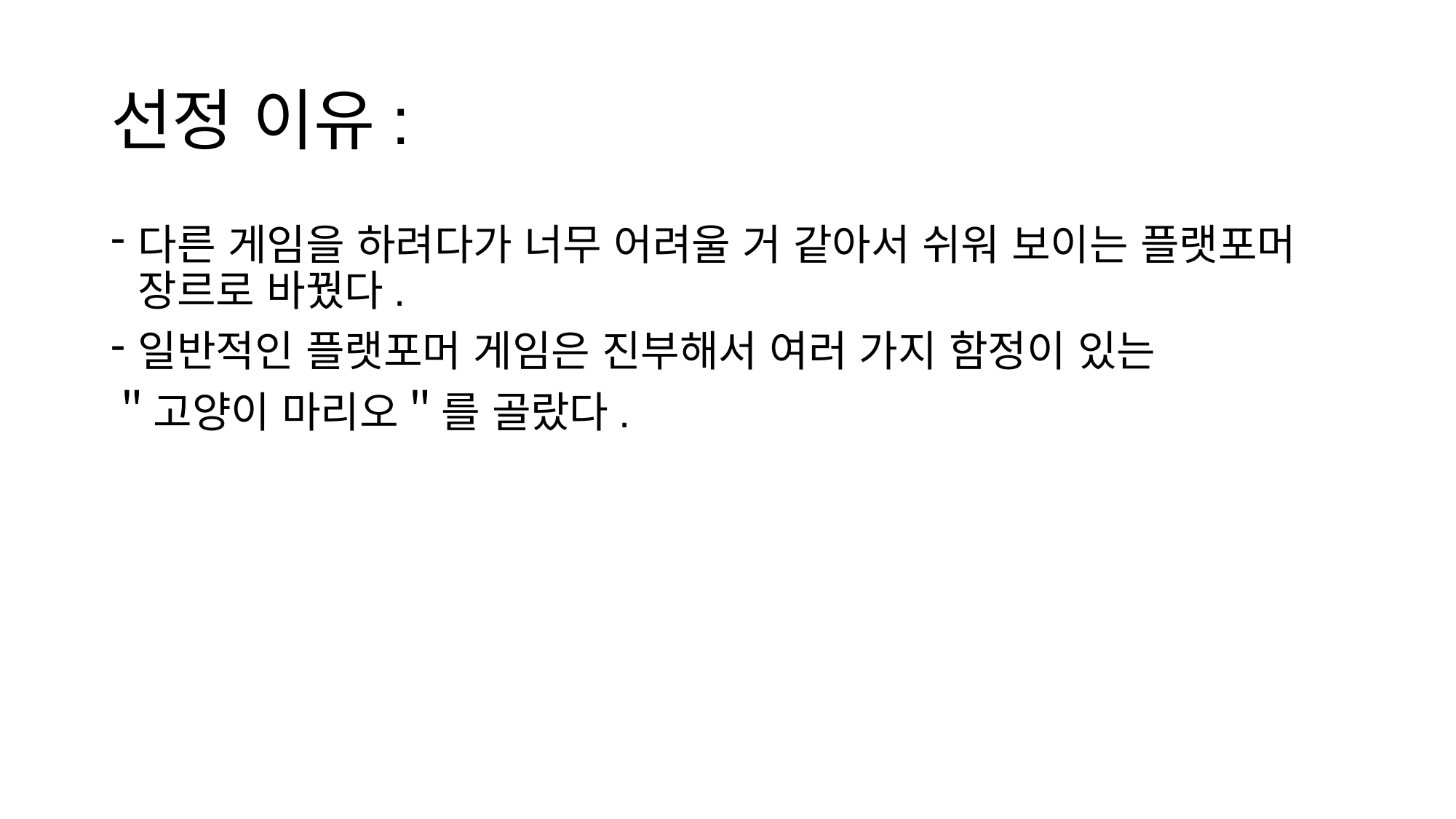

# 선정 이유:
다른 게임을 하려다가 너무 어려울 거 같아서 쉬워 보이는 플랫포머 장르로 바꿨다.
일반적인 플랫포머 게임은 진부해서 여러 가지 함정이 있는
＂고양이 마리오＂를 골랐다.